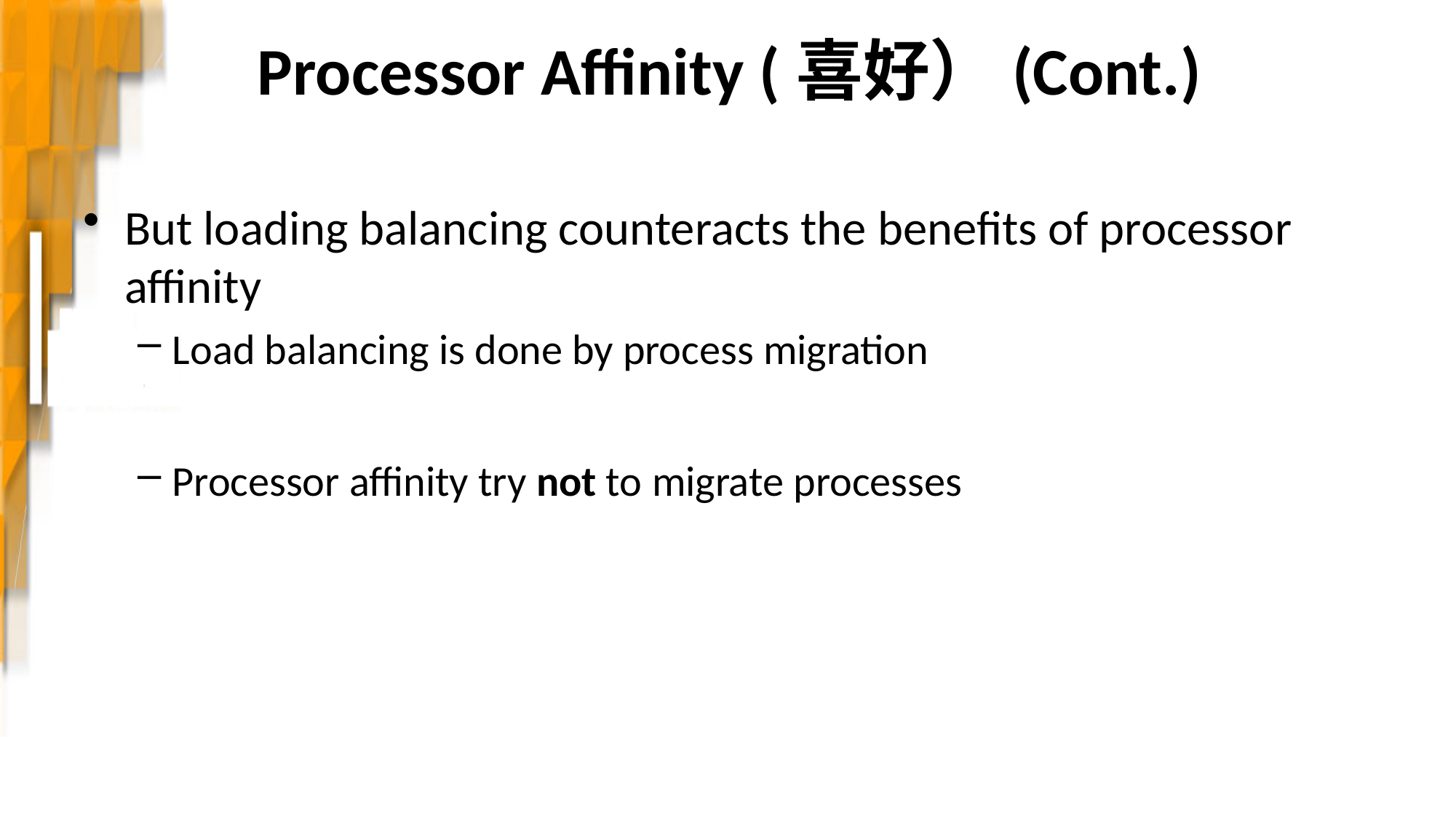

Processor Affinity (喜好）(Cont.)
But loading balancing counteracts the benefits of processor affinity
Load balancing is done by process migration

Processor affinity try not to migrate processes